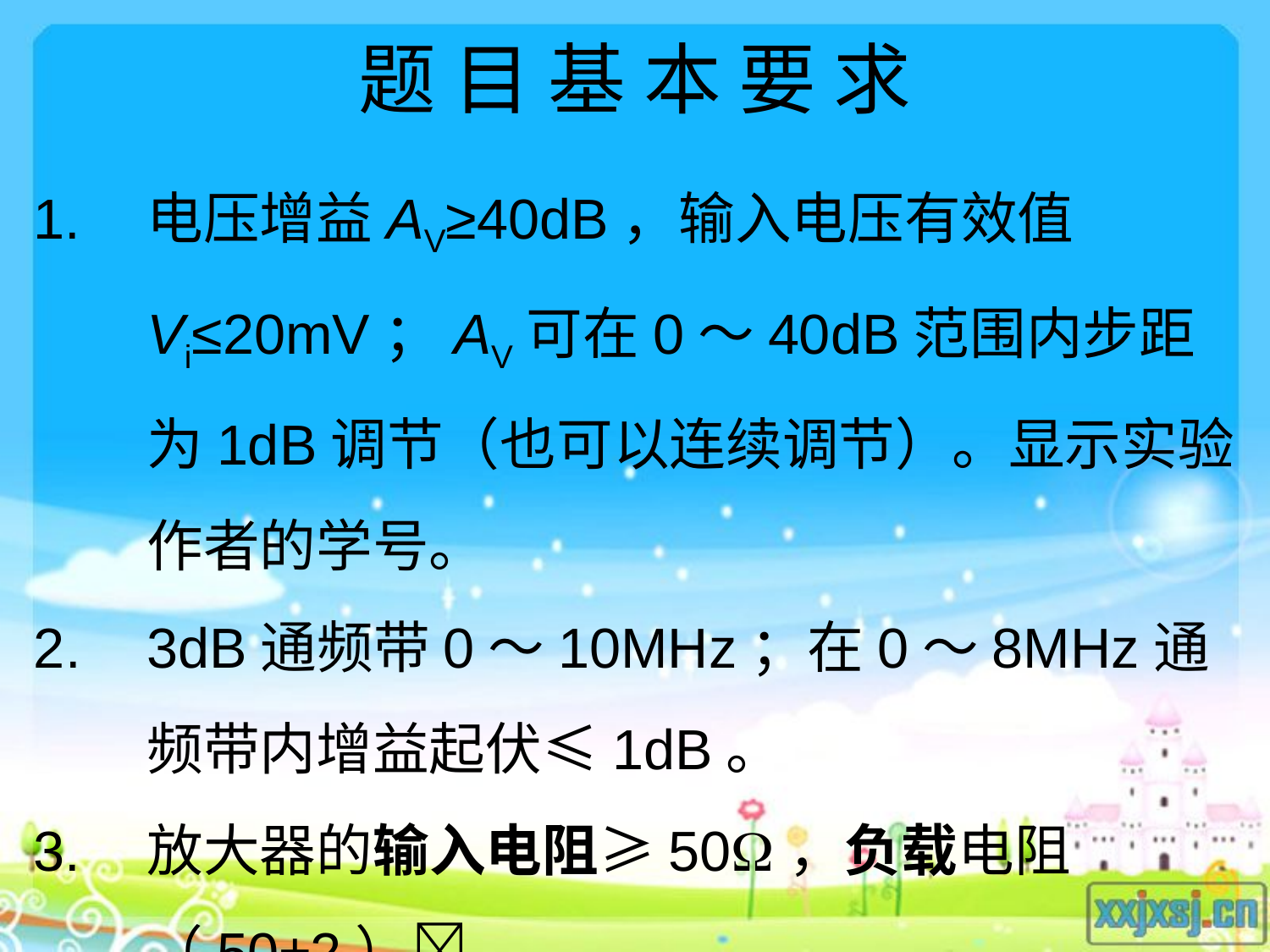

题 目 基 本 要 求
电压增益AV≥40dB，输入电压有效值Vi≤20mV；AV可在0～40dB范围内步距为1dB调节（也可以连续调节）。显示实验作者的学号。
3dB通频带0～10MHz；在0～8MHz通频带内增益起伏≤1dB。
放大器的输入电阻≥50Ω，负载电阻（50±2）Ω